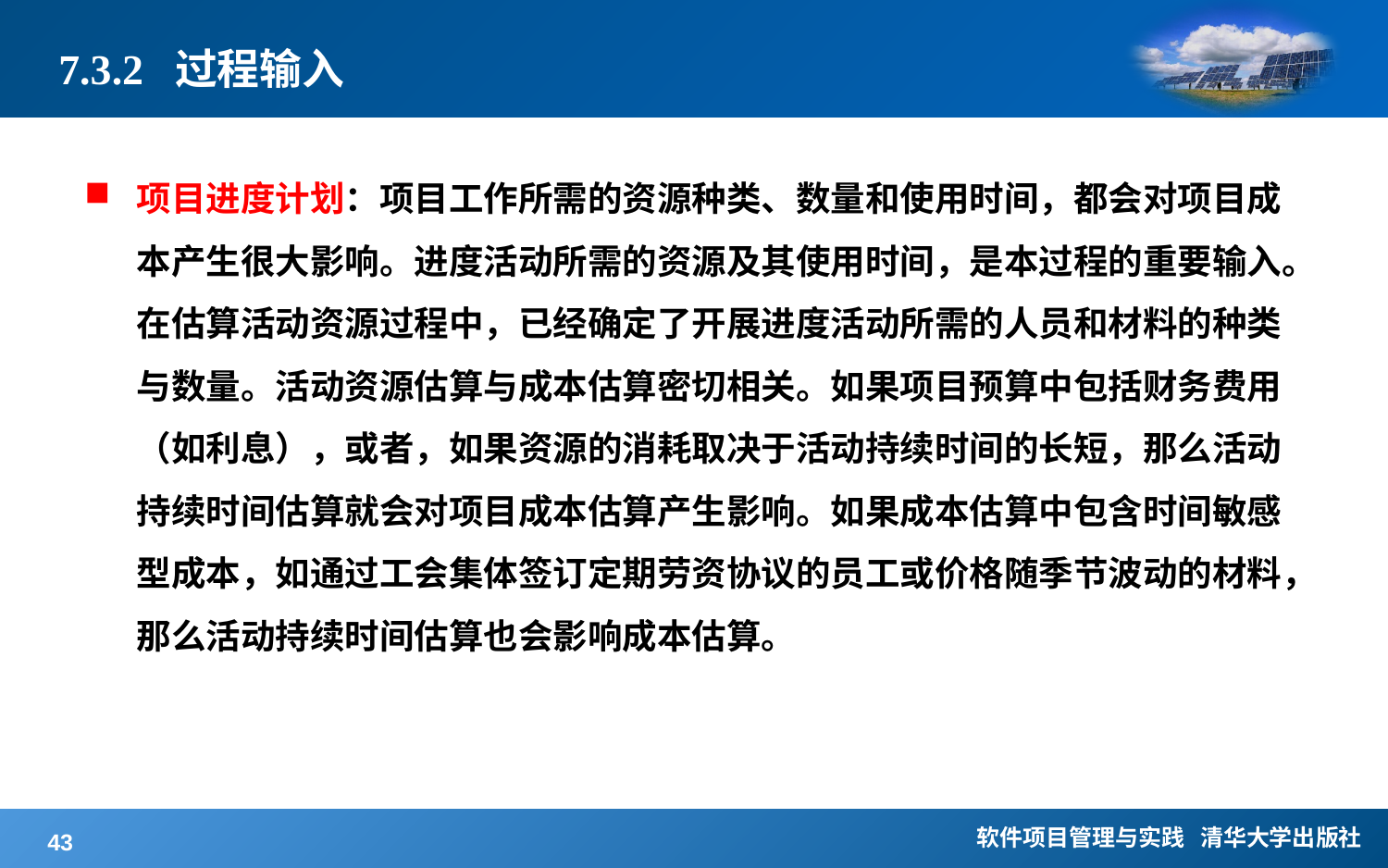

# 7.3.2  过程输入
项目进度计划：项目工作所需的资源种类、数量和使用时间，都会对项目成本产生很大影响。进度活动所需的资源及其使用时间，是本过程的重要输入。在估算活动资源过程中，已经确定了开展进度活动所需的人员和材料的种类与数量。活动资源估算与成本估算密切相关。如果项目预算中包括财务费用（如利息），或者，如果资源的消耗取决于活动持续时间的长短，那么活动持续时间估算就会对项目成本估算产生影响。如果成本估算中包含时间敏感型成本，如通过工会集体签订定期劳资协议的员工或价格随季节波动的材料，那么活动持续时间估算也会影响成本估算。